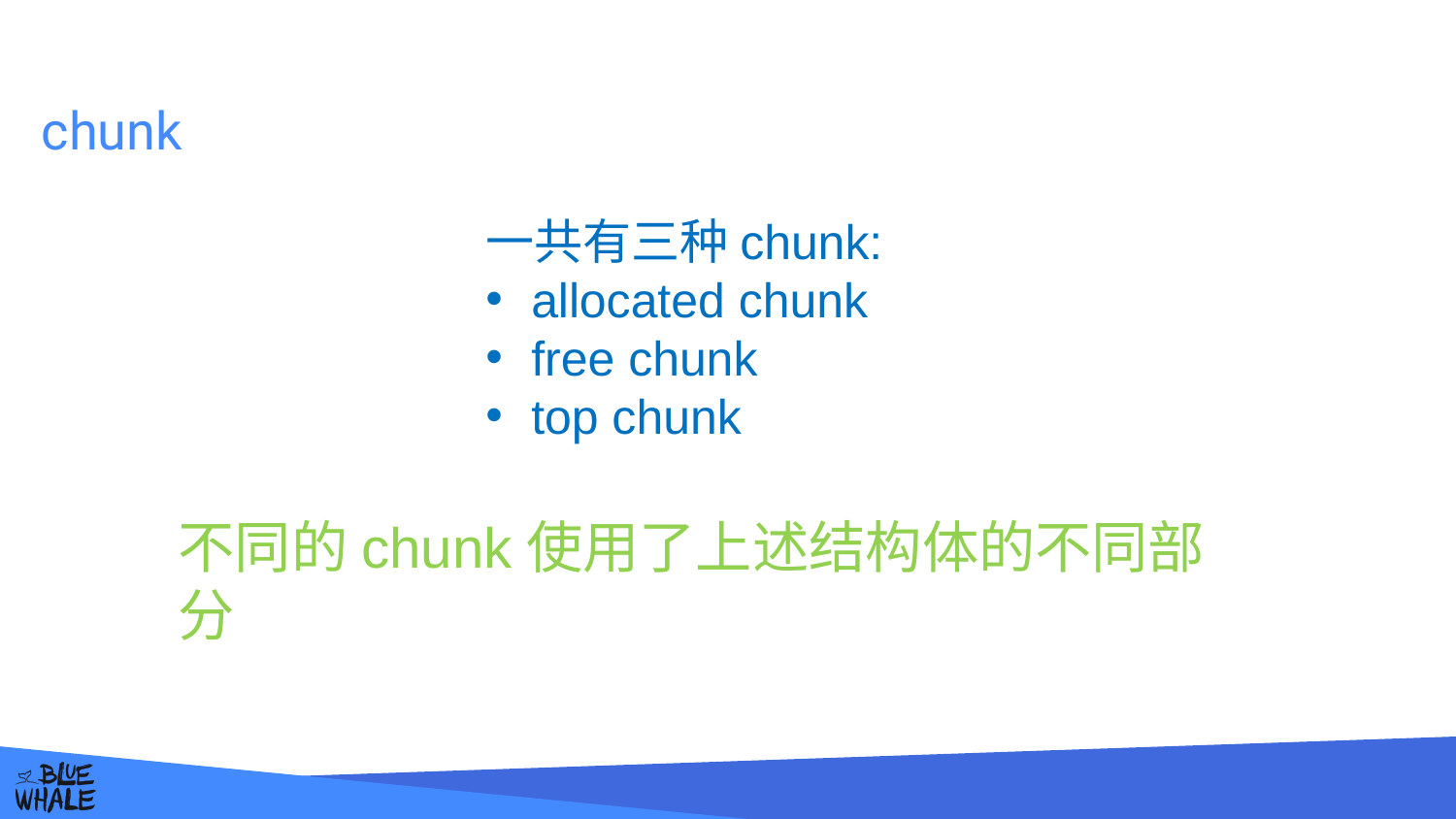

# chunk
一共有三种chunk:
allocated chunk
free chunk
top chunk
不同的chunk使用了上述结构体的不同部分